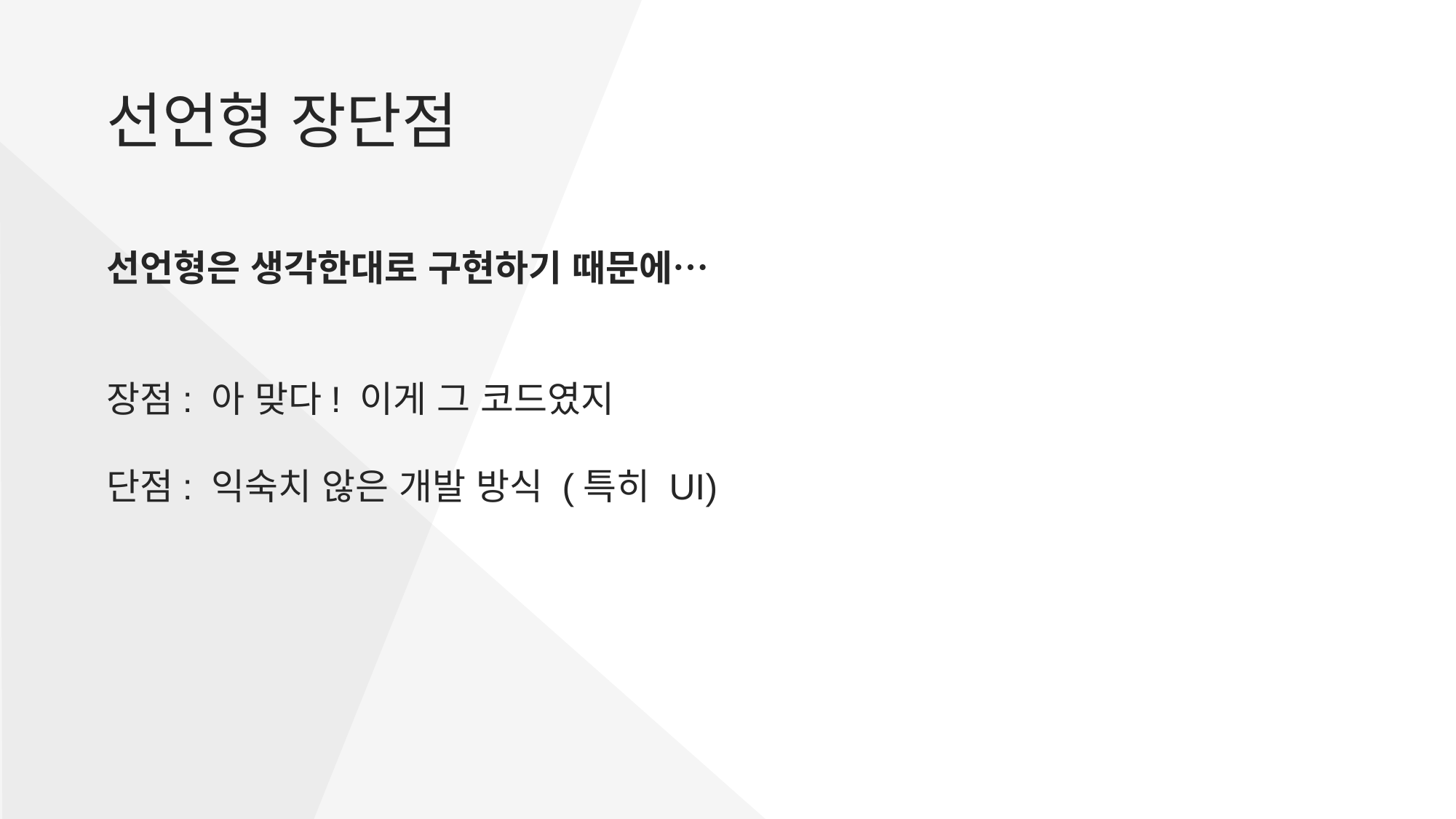

선언형 장단점

선언형은 생각한대로 구현하기 때문에…

장점: 아 맞다! 이게 그 코드였지

단점: 익숙치 않은 개발 방식 (특히 UI)